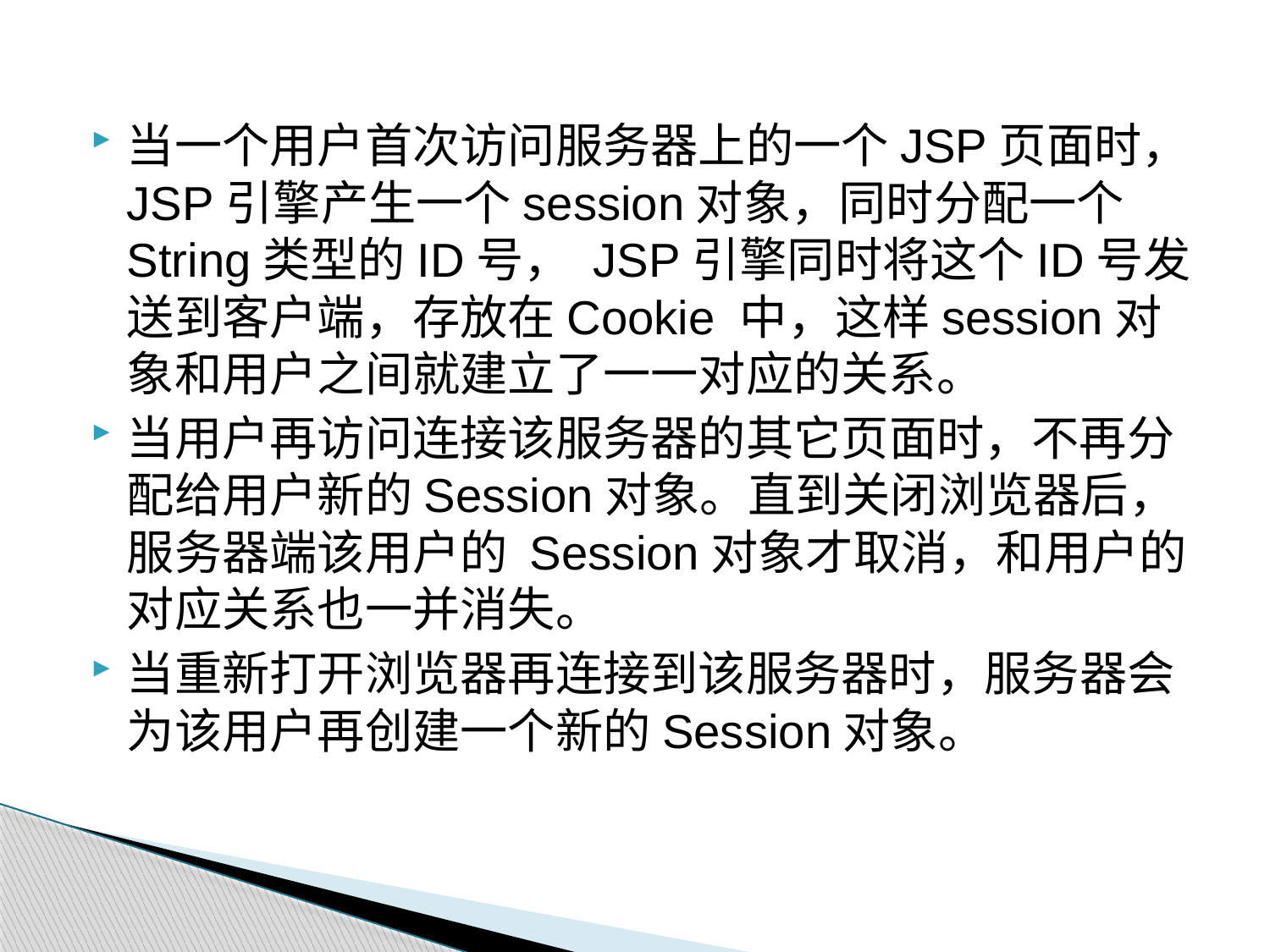

#
当一个用户首次访问服务器上的一个JSP页面时， JSP引擎产生一个session对象，同时分配一个String类型的ID号， JSP引擎同时将这个ID号发送到客户端，存放在Cookie 中，这样session对象和用户之间就建立了一一对应的关系。
当用户再访问连接该服务器的其它页面时，不再分配给用户新的Session对象。直到关闭浏览器后，服务器端该用户的 Session对象才取消，和用户的对应关系也一并消失。
当重新打开浏览器再连接到该服务器时，服务器会为该用户再创建一个新的Session对象。